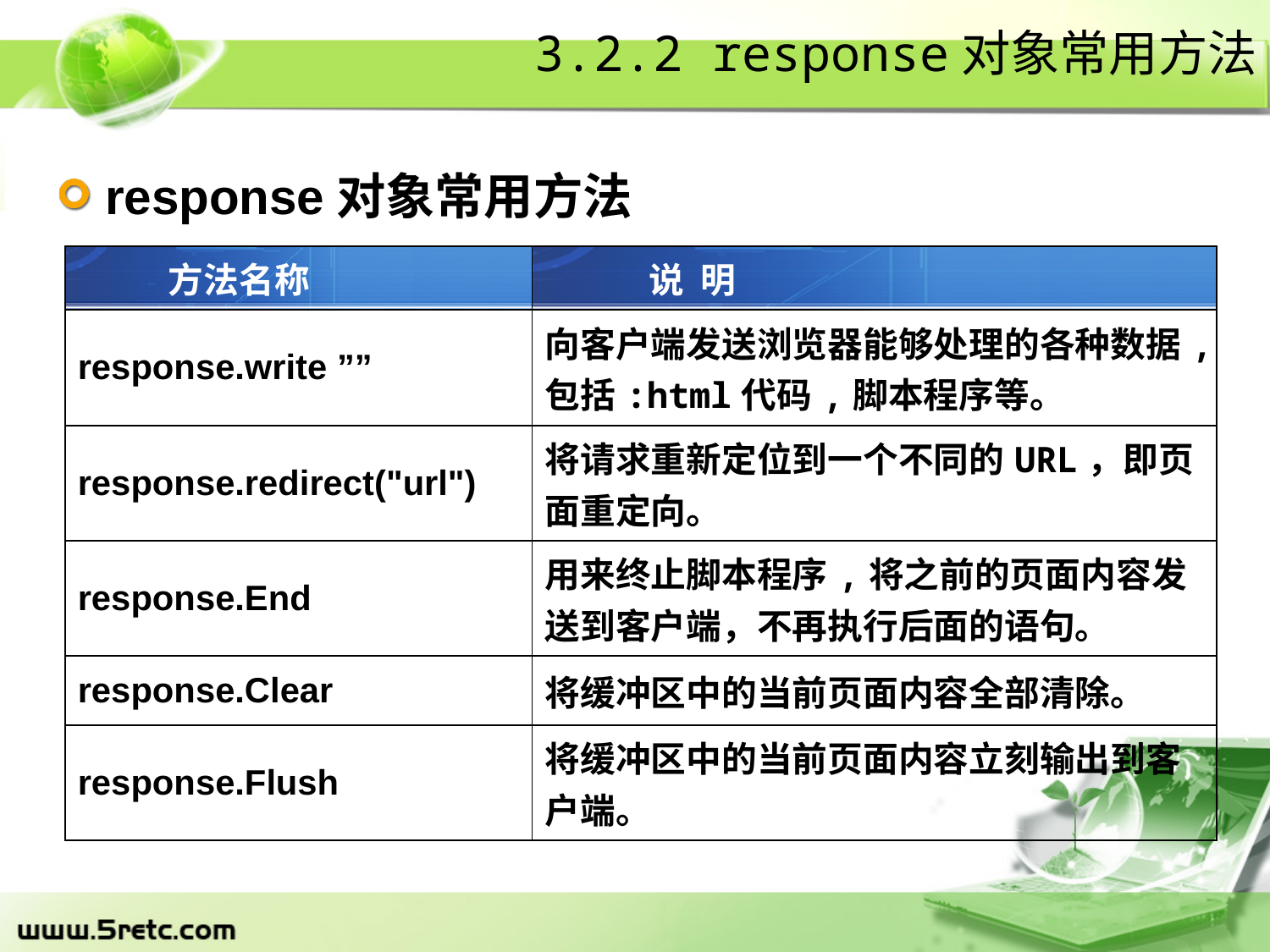

# 3.2.2 response对象常用方法
response对象常用方法
| 方法名称 | 说 明 |
| --- | --- |
| response.write ”” | 向客户端发送浏览器能够处理的各种数据,包括:html代码,脚本程序等。 |
| response.redirect("url") | 将请求重新定位到一个不同的URL，即页面重定向。 |
| response.End | 用来终止脚本程序,将之前的页面内容发送到客户端，不再执行后面的语句。 |
| response.Clear | 将缓冲区中的当前页面内容全部清除。 |
| response.Flush | 将缓冲区中的当前页面内容立刻输出到客户端。 |